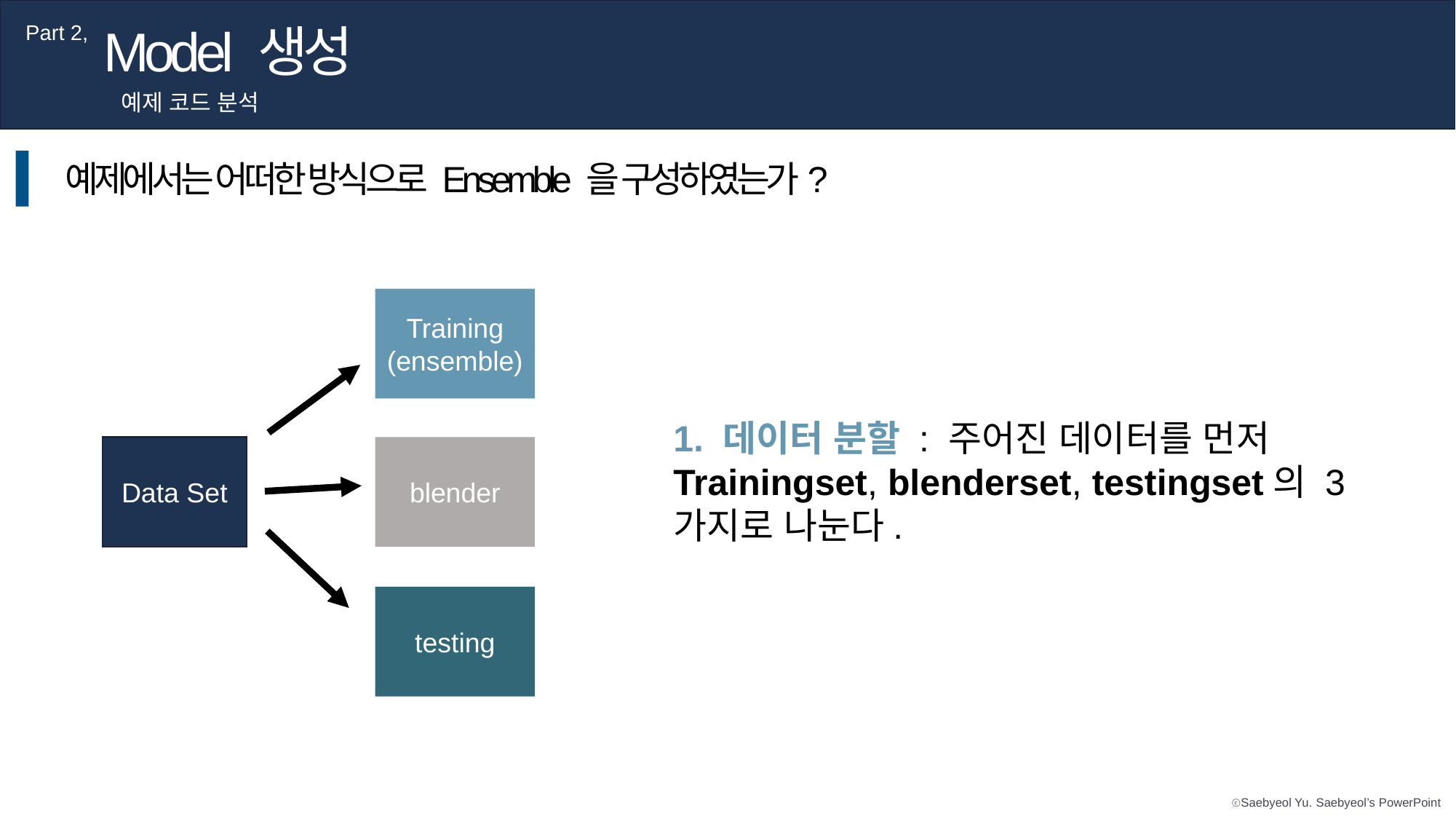

Model 생성
Part 2,
예제 코드 분석

예제에서는 어떠한 방식으로 Ensemble 을 구성하였는가?

Training
(ensemble)
1. 데이터 분할 : 주어진 데이터를 먼저 Trainingset, blenderset, testingset의 3가지로 나눈다.

blender
Data Set
testing